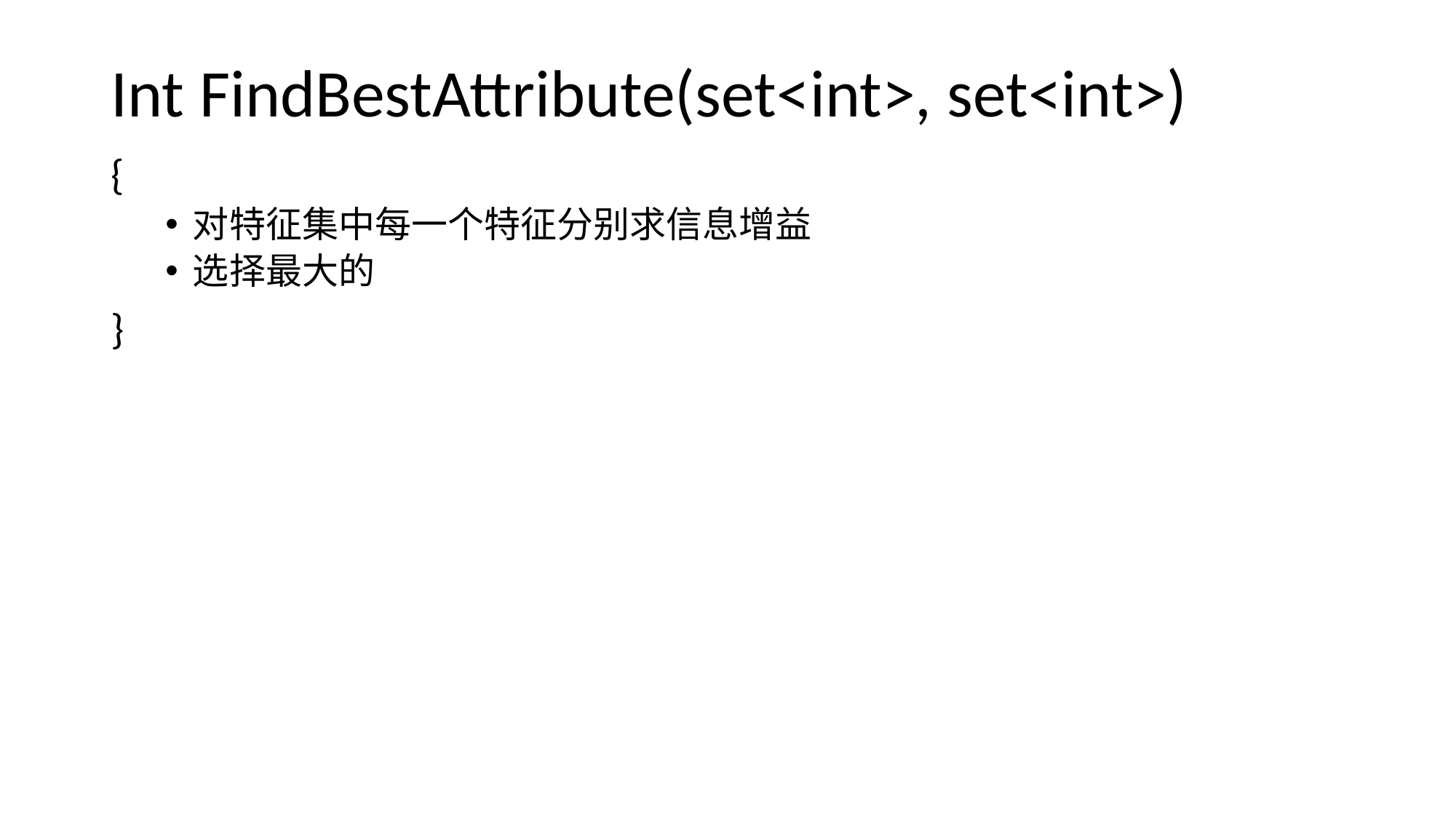

# Int FindBestAttribute(set<int>, set<int>)
{
对特征集中每一个特征分别求信息增益
选择最大的
}